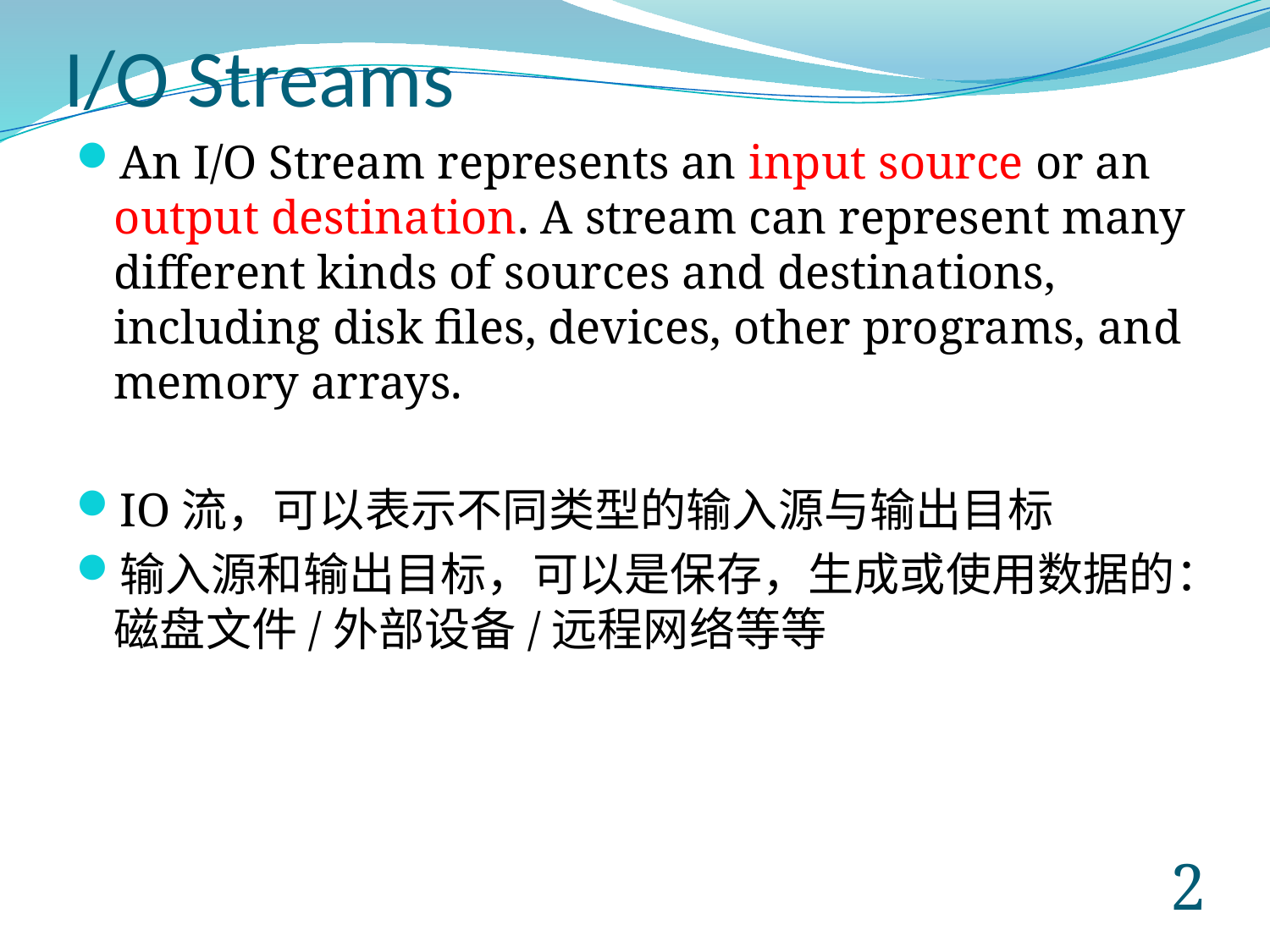

# I/O Streams
An I/O Stream represents an input source or an output destination. A stream can represent many different kinds of sources and destinations, including disk files, devices, other programs, and memory arrays.

IO流，可以表示不同类型的输入源与输出目标
输入源和输出目标，可以是保存，生成或使用数据的：磁盘文件/外部设备/远程网络等等

2